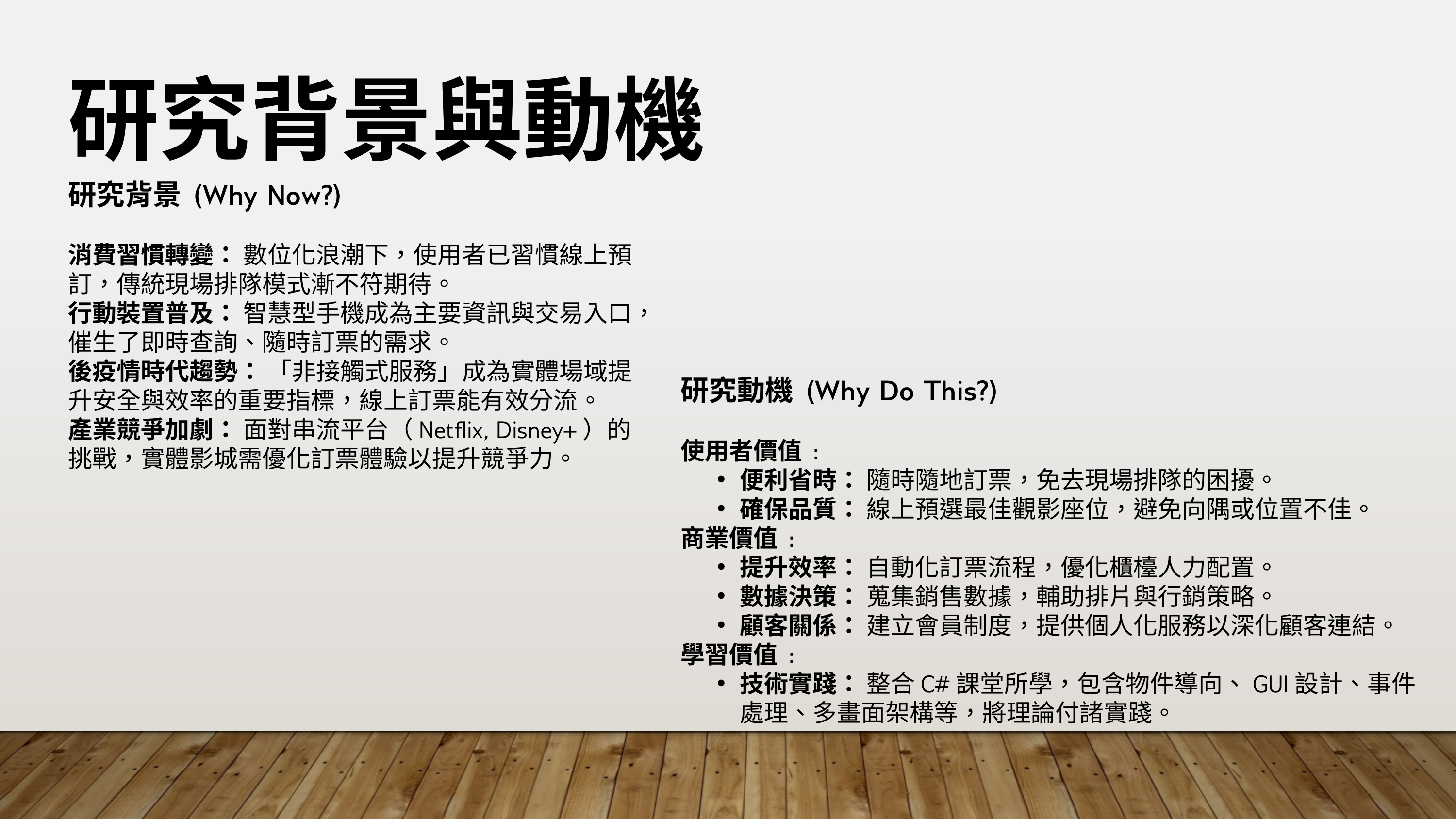

研究背景與動機
研究背景 (Why Now?)

消費習慣轉變： 數位化浪潮下，使用者已習慣線上預訂，傳統現場排隊模式漸不符期待。
行動裝置普及： 智慧型手機成為主要資訊與交易入口，催生了即時查詢、隨時訂票的需求。
後疫情時代趨勢： 「非接觸式服務」成為實體場域提升安全與效率的重要指標，線上訂票能有效分流。
產業競爭加劇： 面對串流平台（Netflix, Disney+）的挑戰，實體影城需優化訂票體驗以提升競爭力。

研究動機 (Why Do This?)

使用者價值 :
便利省時： 隨時隨地訂票，免去現場排隊的困擾。
確保品質： 線上預選最佳觀影座位，避免向隅或位置不佳。
商業價值 :
提升效率： 自動化訂票流程，優化櫃檯人力配置。
數據決策： 蒐集銷售數據，輔助排片與行銷策略。
顧客關係： 建立會員制度，提供個人化服務以深化顧客連結。
學習價值 :
技術實踐： 整合C#課堂所學，包含物件導向、GUI設計、事件處理、多畫面架構等，將理論付諸實踐。